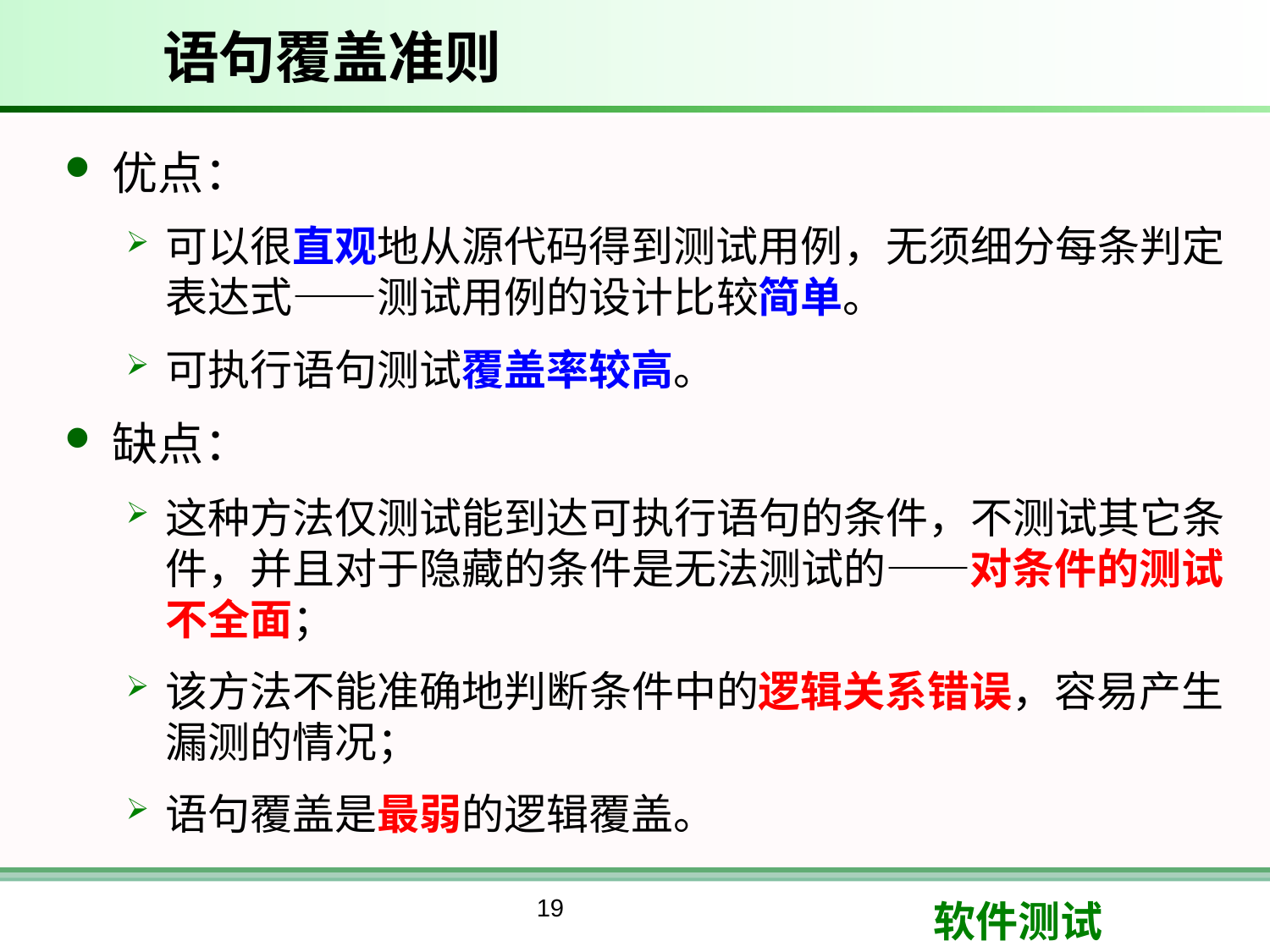

# 语句覆盖准则
优点：
可以很直观地从源代码得到测试用例，无须细分每条判定表达式——测试用例的设计比较简单。
可执行语句测试覆盖率较高。
缺点：
这种方法仅测试能到达可执行语句的条件，不测试其它条件，并且对于隐藏的条件是无法测试的——对条件的测试不全面；
该方法不能准确地判断条件中的逻辑关系错误，容易产生漏测的情况；
语句覆盖是最弱的逻辑覆盖。
19